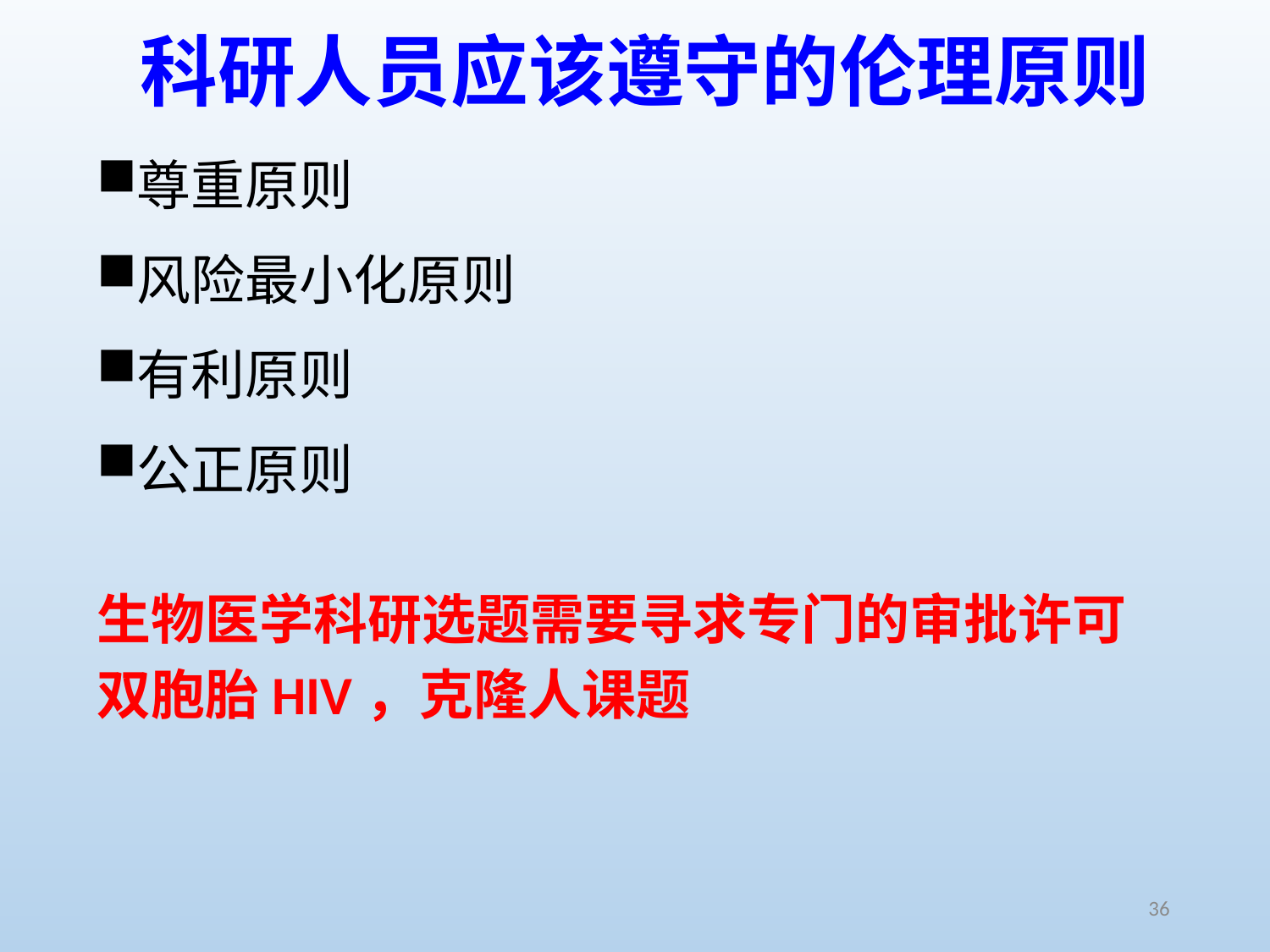

# 科研人员应该遵守的伦理原则
尊重原则
风险最小化原则
有利原则
公正原则

生物医学科研选题需要寻求专门的审批许可
双胞胎HIV，克隆人课题
36